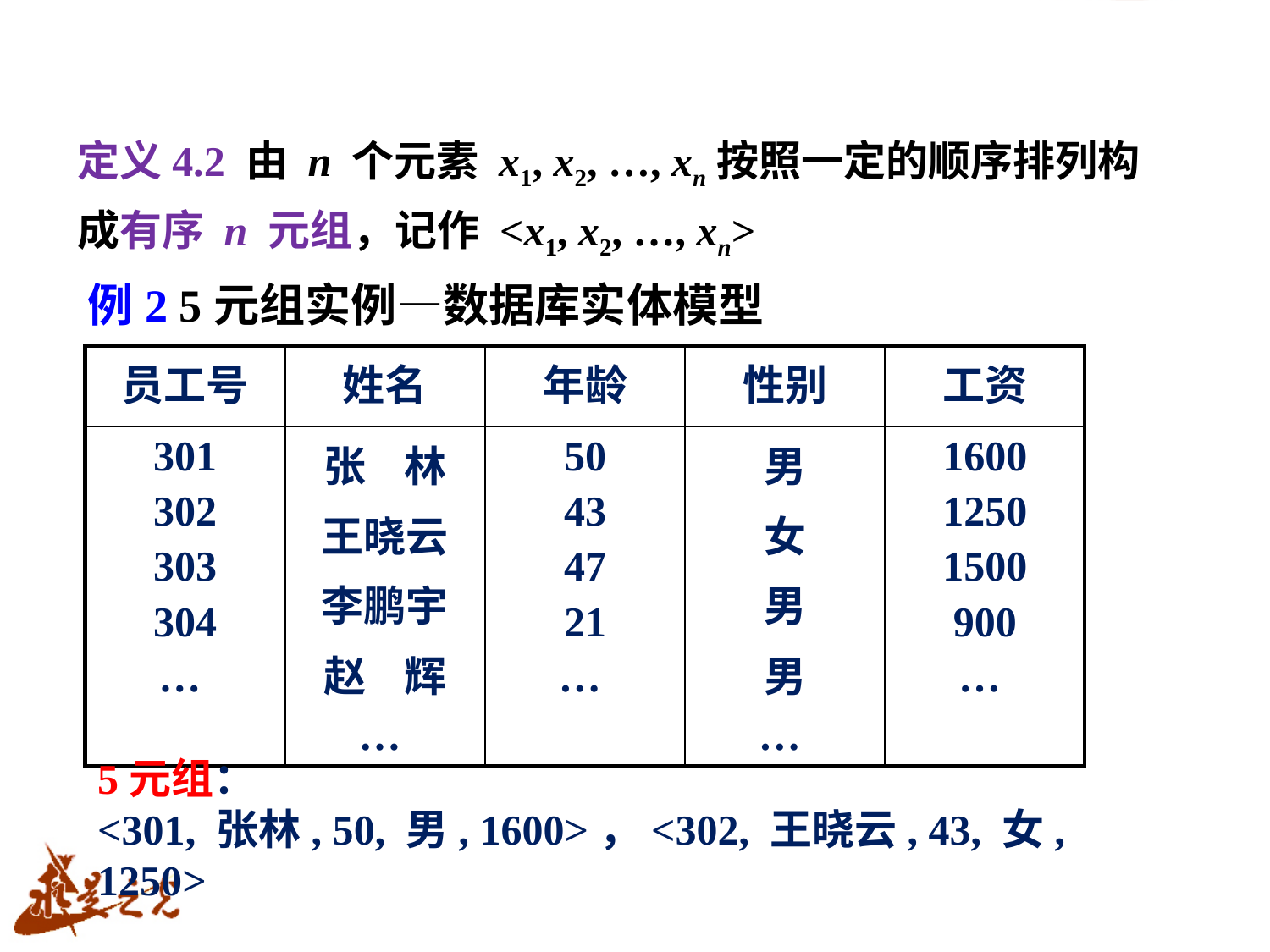

定义4.2 由 n 个元素 x1, x2, …, xn按照一定的顺序排列构成有序 n 元组，记作 <x1, x2, …, xn>

# 例2 5元组实例—数据库实体模型
| 员工号 | 姓名 | 年龄 | 性别 | 工资 |
| --- | --- | --- | --- | --- |
| 301 302 303 304 … | 张 林 王晓云 李鹏宇 赵 辉 … | 50 43 47 21 … | 男 女 男 男 … | 1600 1250 1500 900 … |
5元组：
<301, 张林, 50, 男, 1600>，<302, 王晓云, 43, 女, 1250>
5